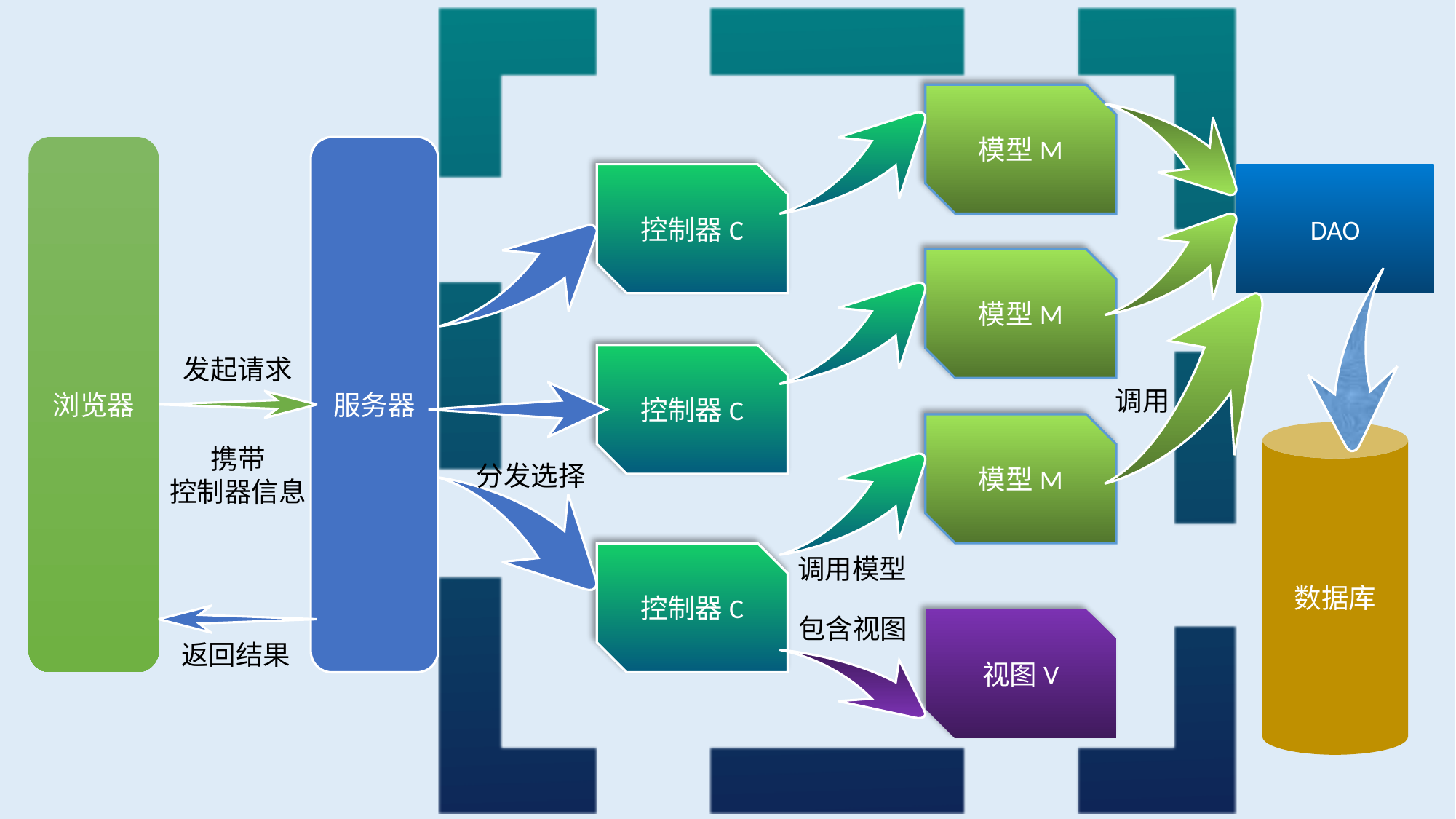

模型M

浏览器
服务器
控制器C
DAO

模型M

控制器C
发起请求
调用

模型M
数据库
携带
控制器信息
分发选择

控制器C
调用模型

包含视图
视图V
返回结果